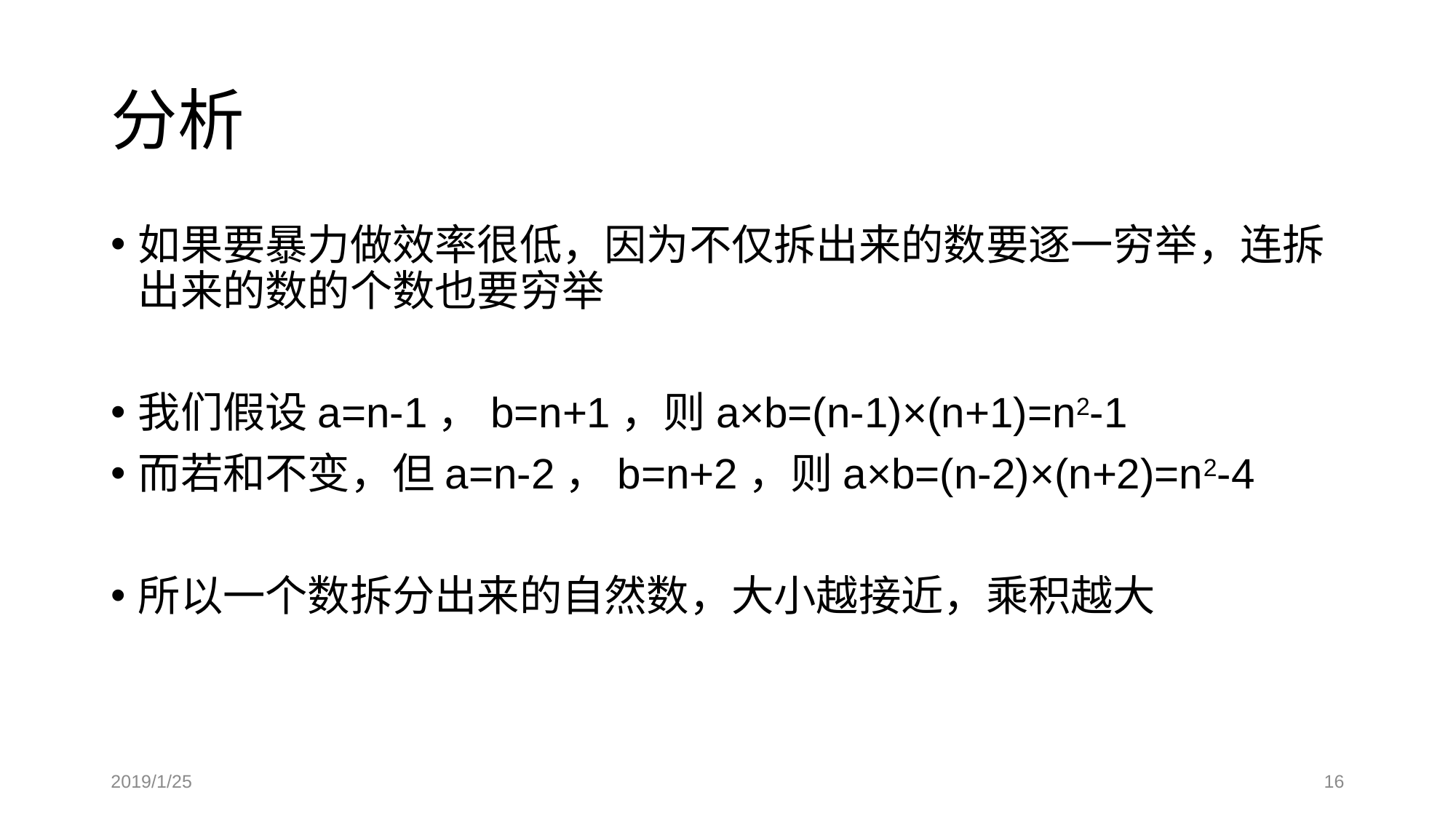

# 分析
如果要暴力做效率很低，因为不仅拆出来的数要逐一穷举，连拆出来的数的个数也要穷举

我们假设a=n-1，b=n+1，则a×b=(n-1)×(n+1)=n2-1
而若和不变，但a=n-2，b=n+2，则a×b=(n-2)×(n+2)=n2-4

所以一个数拆分出来的自然数，大小越接近，乘积越大
2019/1/25
16